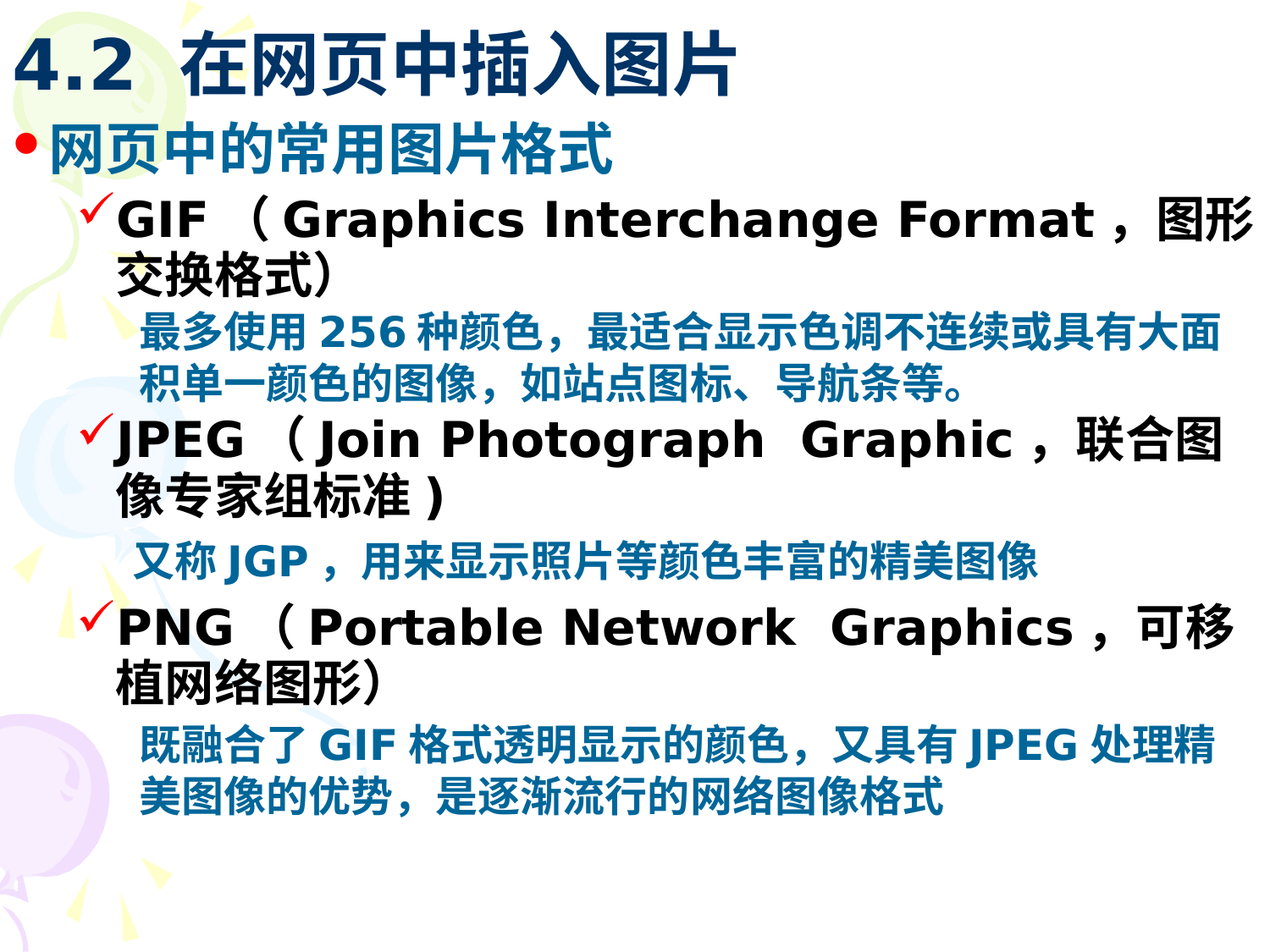

# 4.2 在网页中插入图片
网页中的常用图片格式
GIF（Graphics Interchange Format，图形交换格式）
最多使用256种颜色，最适合显示色调不连续或具有大面
积单一颜色的图像，如站点图标、导航条等。
JPEG（Join Photograph  Graphic，联合图像专家组标准)
      又称JGP，用来显示照片等颜色丰富的精美图像
PNG（Portable Network  Graphics，可移植网络图形）
既融合了GIF格式透明显示的颜色，又具有JPEG处理精
美图像的优势，是逐渐流行的网络图像格式